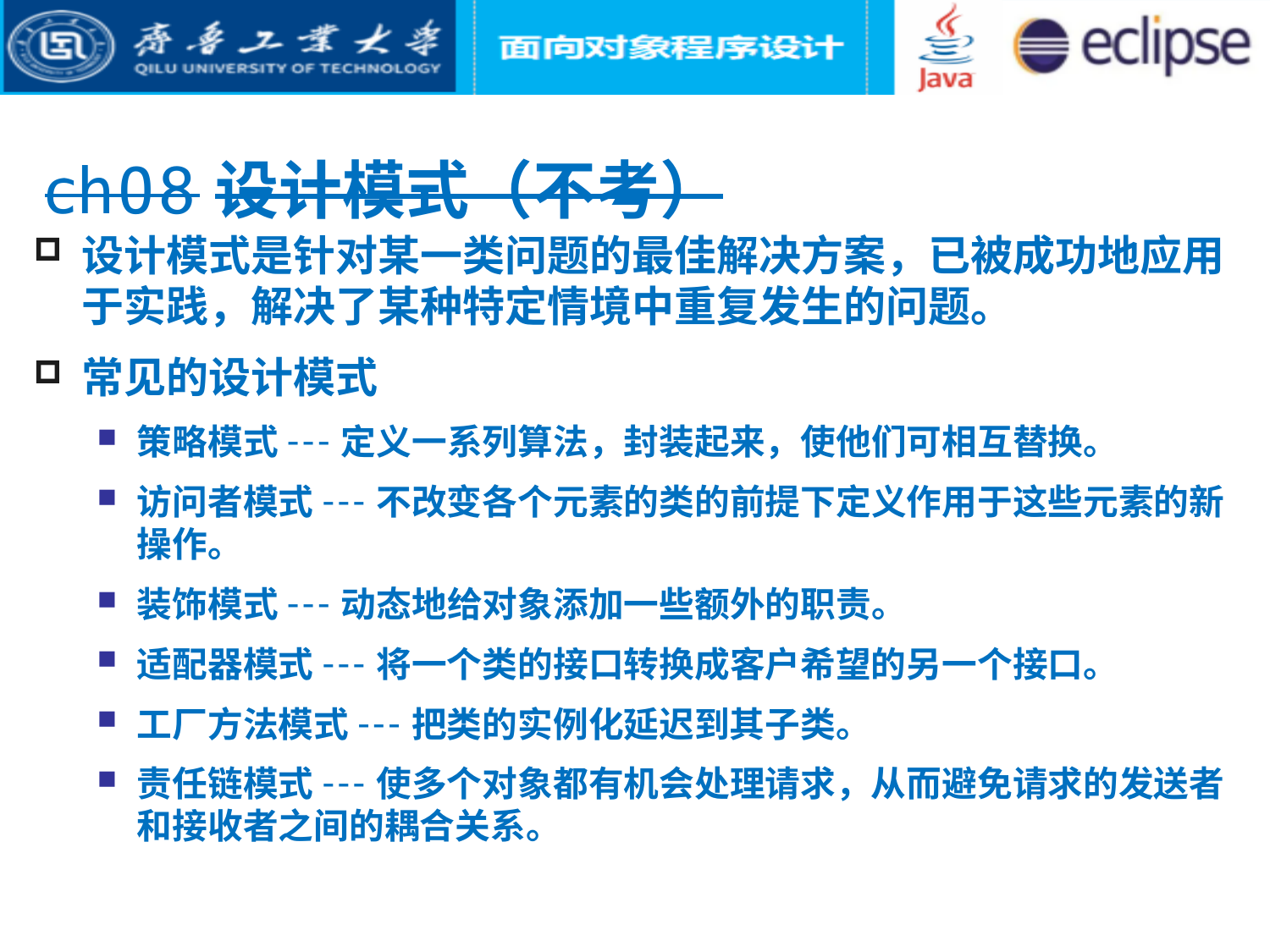

# ch08设计模式（不考）
设计模式是针对某一类问题的最佳解决方案，已被成功地应用于实践，解决了某种特定情境中重复发生的问题。
常见的设计模式
策略模式---定义一系列算法，封装起来，使他们可相互替换。
访问者模式---不改变各个元素的类的前提下定义作用于这些元素的新操作。
装饰模式---动态地给对象添加一些额外的职责。
适配器模式---将一个类的接口转换成客户希望的另一个接口。
工厂方法模式---把类的实例化延迟到其子类。
责任链模式---使多个对象都有机会处理请求，从而避免请求的发送者和接收者之间的耦合关系。
14